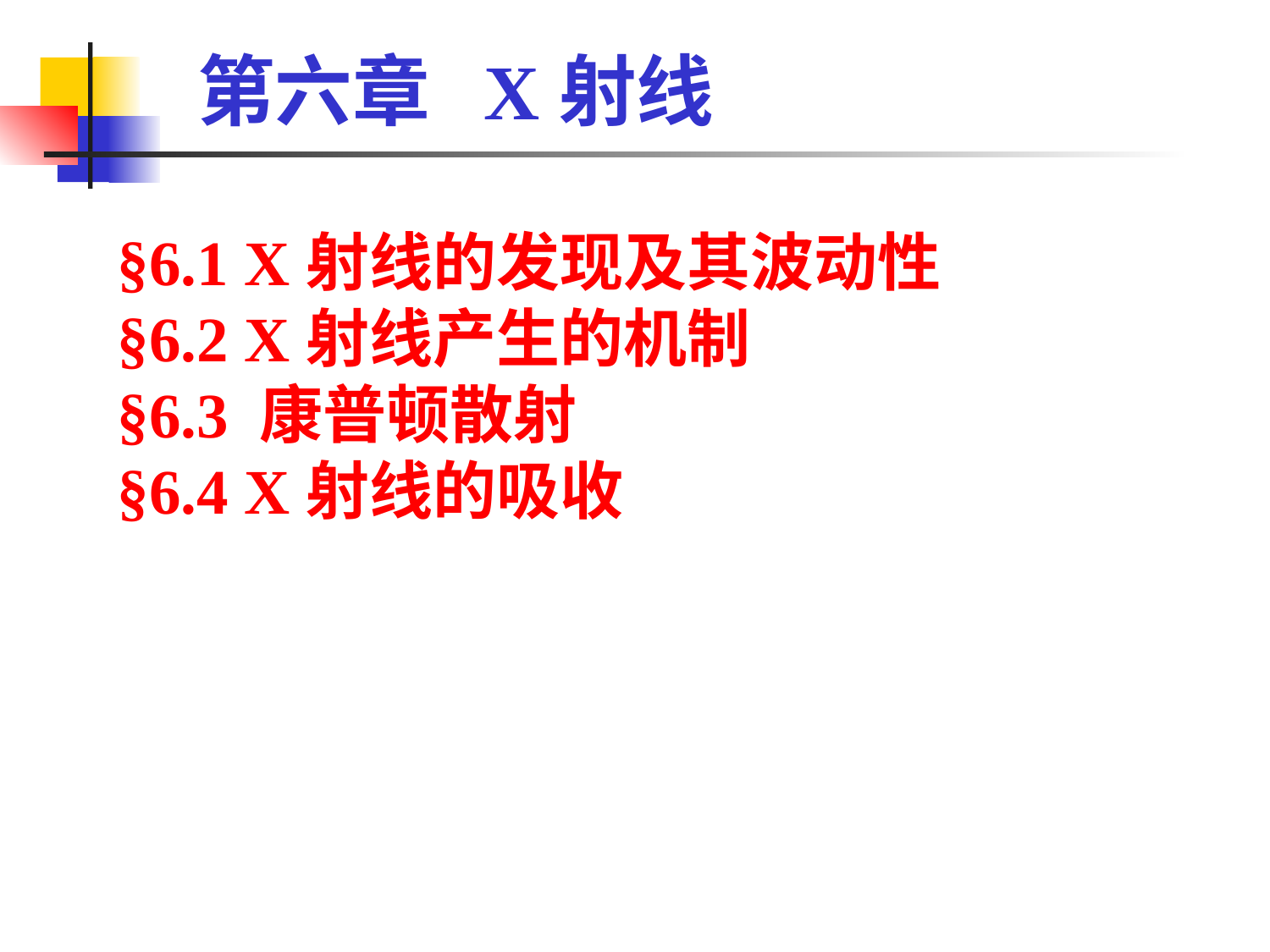

第六章  X射线
§6.1 X射线的发现及其波动性
§6.2 X射线产生的机制
§6.3 康普顿散射
§6.4 X射线的吸收